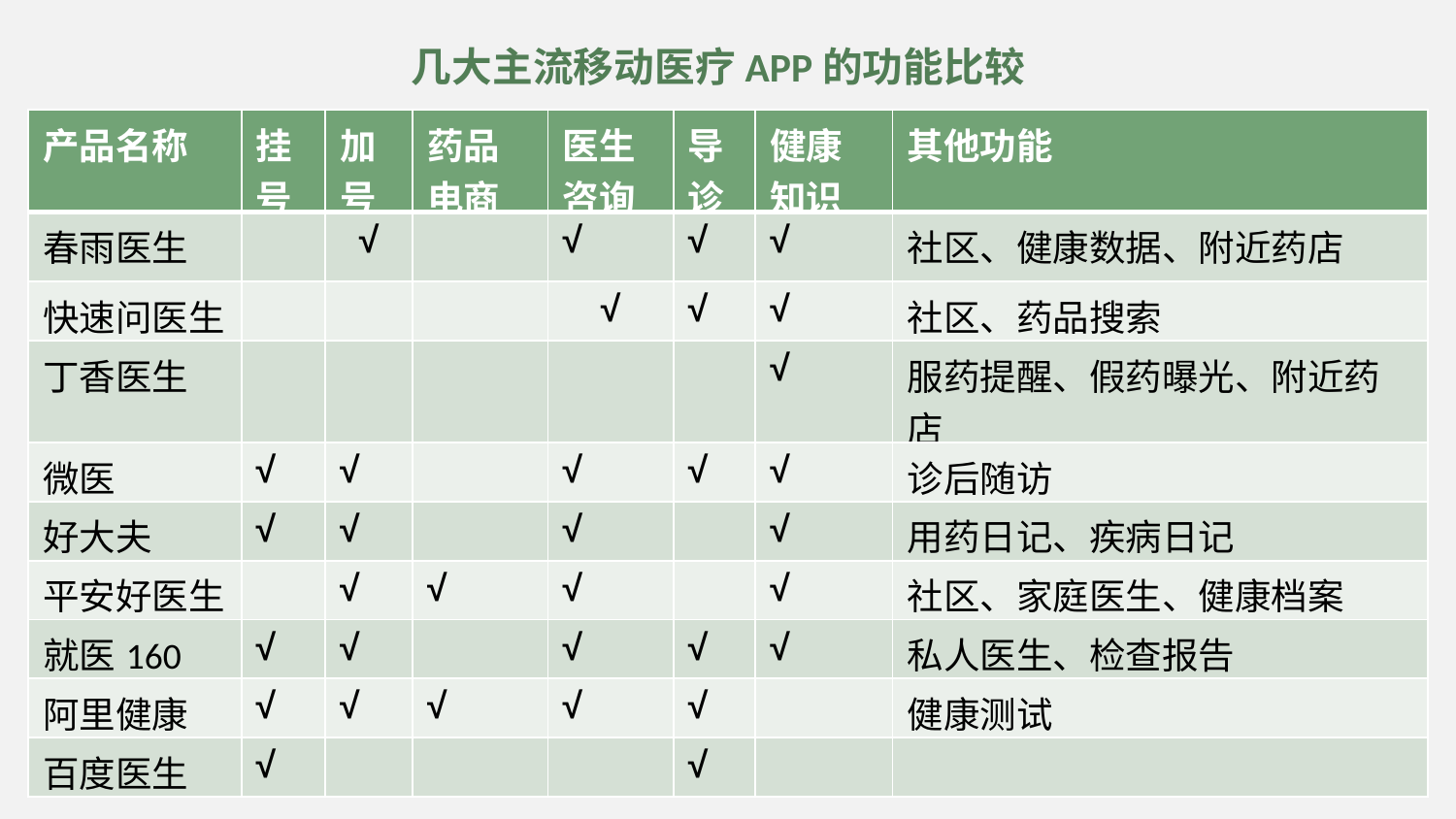

几大主流移动医疗APP的功能比较
| 产品名称 | 挂号 | 加号 | 药品电商 | 医生咨询 | 导诊 | 健康知识 | 其他功能 |
| --- | --- | --- | --- | --- | --- | --- | --- |
| 春雨医生 |  | √ |  | √ | √ | √ | 社区、健康数据、附近药店 |
| 快速问医生 |  |  |  | √ | √ | √ | 社区、药品搜索 |
| 丁香医生 |  |  |  |  |  | √ | 服药提醒、假药曝光、附近药店 |
| 微医 | √ | √ |  | √ | √ | √ | 诊后随访 |
| 好大夫 | √ | √ |  | √ |  | √ | 用药日记、疾病日记 |
| 平安好医生 |  | √ | √ | √ |  | √ | 社区、家庭医生、健康档案 |
| 就医160 | √ | √ |  | √ | √ | √ | 私人医生、检查报告 |
| 阿里健康 | √ | √ | √ | √ | √ |  | 健康测试 |
| 百度医生 | √ |  |  |  | √ |  |  |